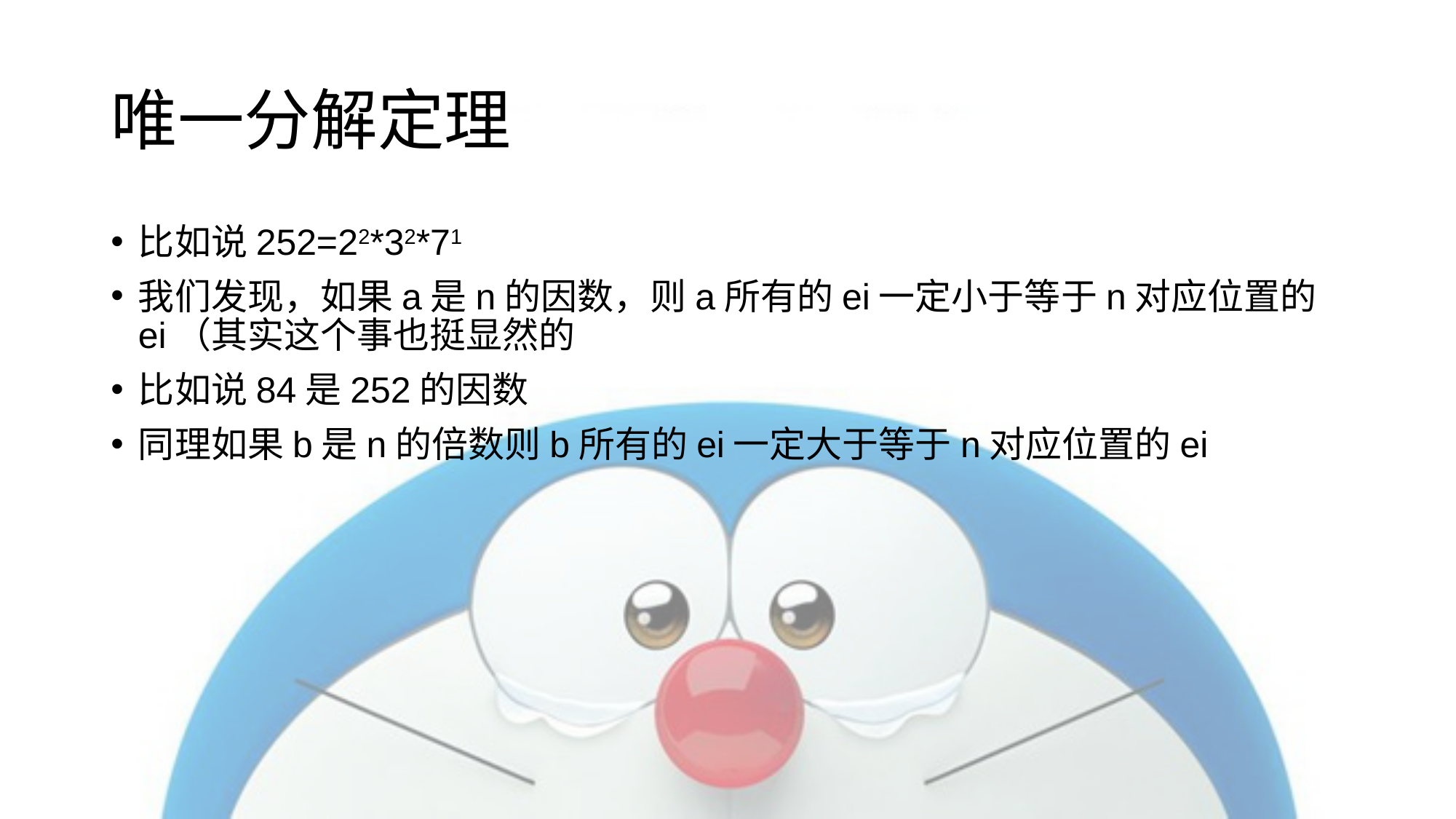

# 唯一分解定理
比如说252=22*32*71
我们发现，如果a是n的因数，则a所有的ei一定小于等于n对应位置的ei（其实这个事也挺显然的
比如说84是252的因数
同理如果b是n的倍数则b所有的ei一定大于等于n对应位置的ei